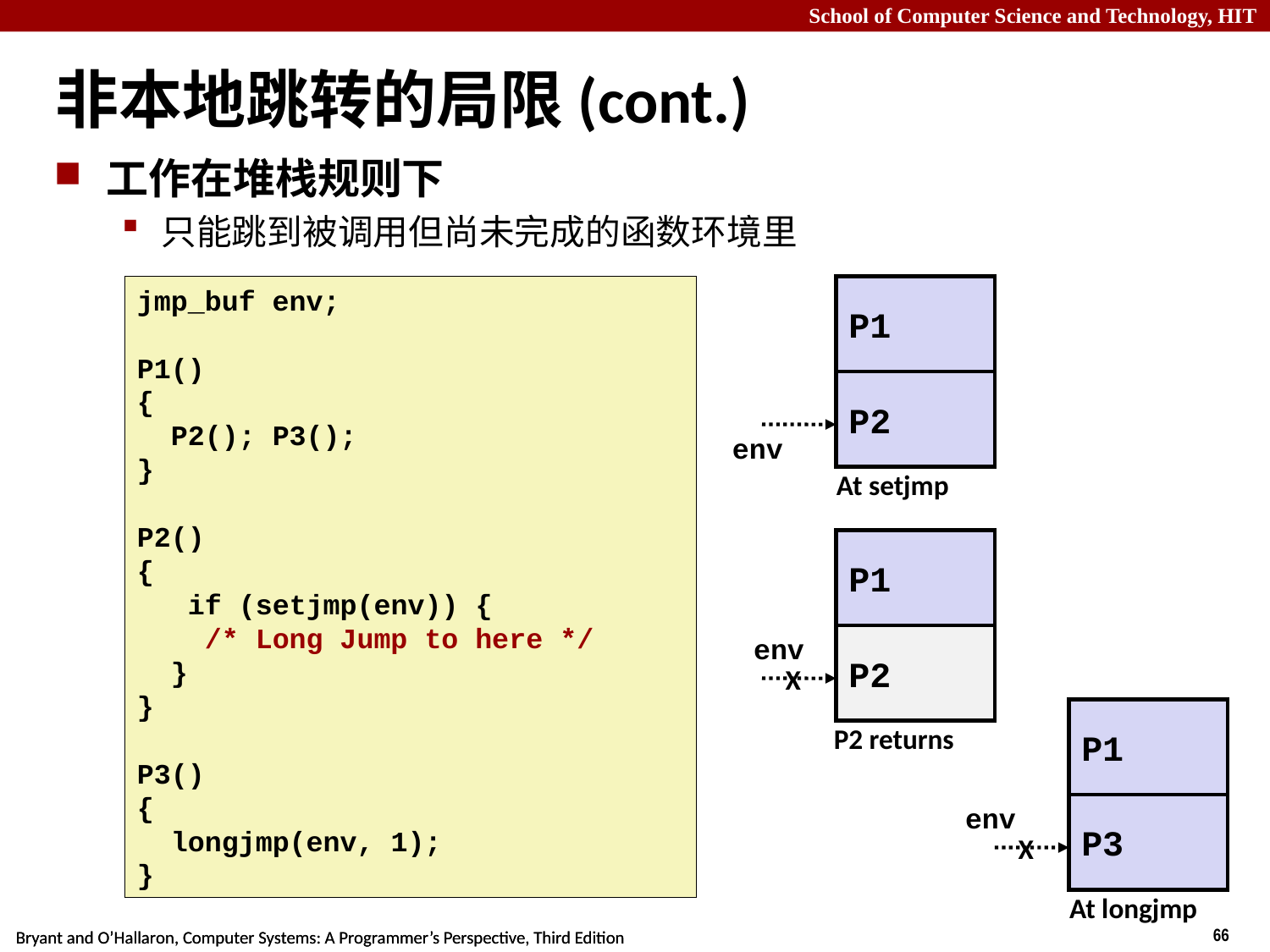

# 非本地跳转的局限(cont.)
工作在堆栈规则下
只能跳到被调用但尚未完成的函数环境里
jmp_buf env;

P1()
{
  P2(); P3();
}

P2()
{
   if (setjmp(env)) {
    /* Long Jump to here */
  }
}

P3()
{
  longjmp(env, 1);
}
P1
P2

At setjmp
env
P1
env
P2
X

P2 returns
P1
env
P3
X

At longjmp